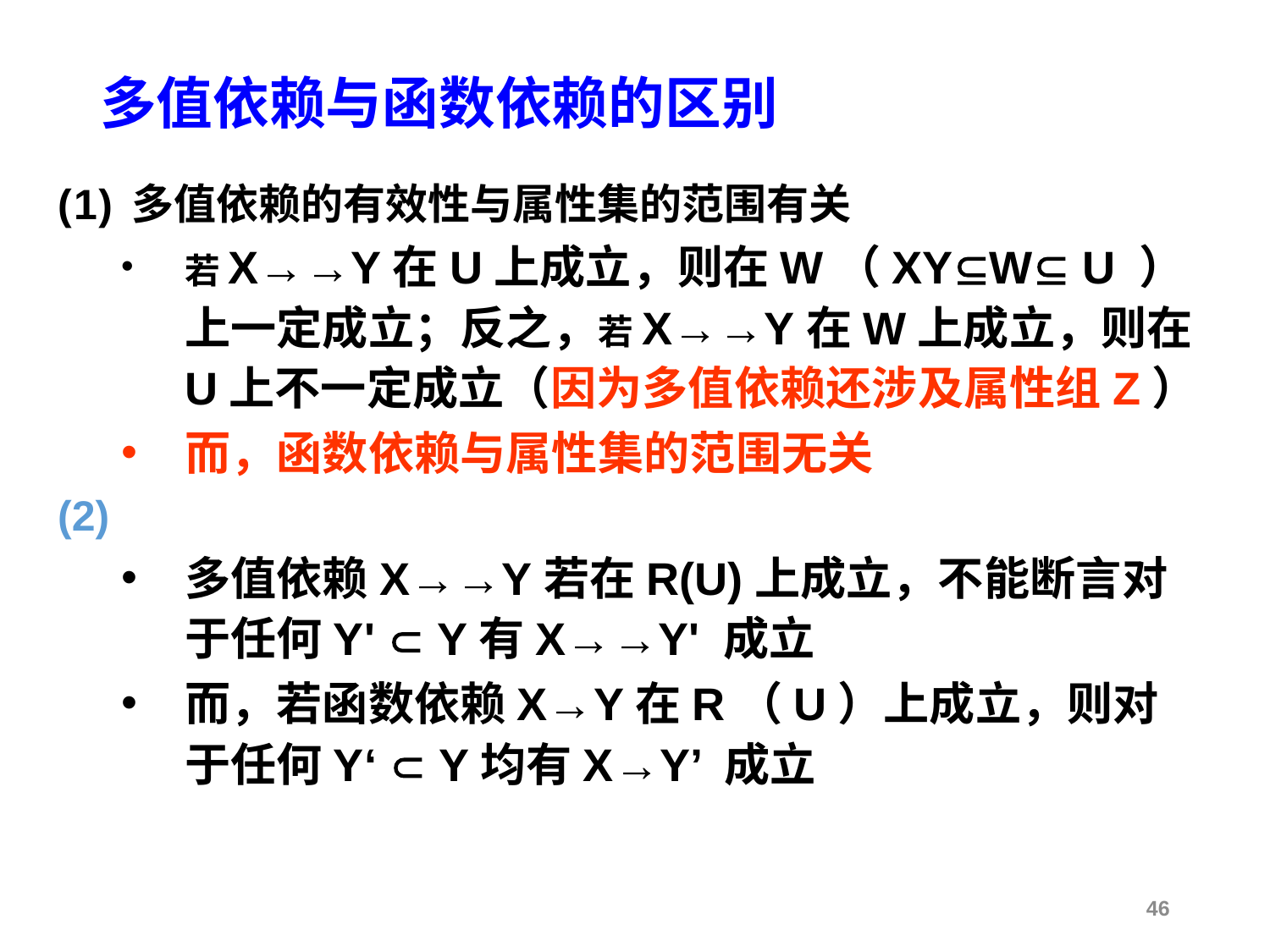

# 多值依赖与函数依赖的区别
多值依赖的有效性与属性集的范围有关
若X→→Y在U上成立，则在W（XY⊆W⊆ U ）上一定成立；反之，若X→→Y在W上成立，则在U上不一定成立（因为多值依赖还涉及属性组Z）
而，函数依赖与属性集的范围无关
(2)
多值依赖X→→Y若在R(U)上成立，不能断言对于任何Y' ⊂ Y有X→→Y' 成立
而，若函数依赖X→Y在R（U）上成立，则对于任何Y‘ ⊂ Y均有X→Y’ 成立
46